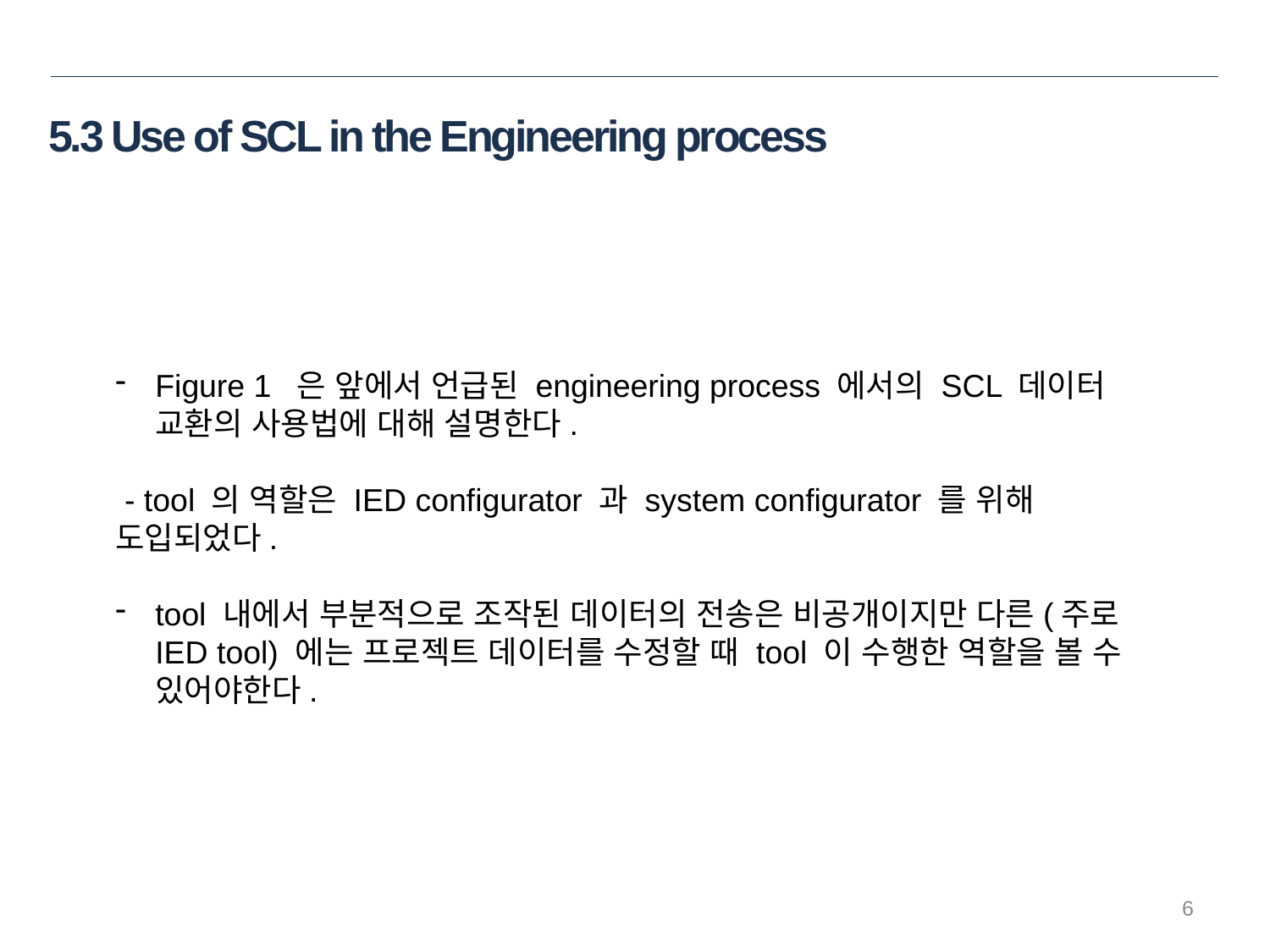

5.3 Use of SCL in the Engineering process

Figure 1  은 앞에서 언급된 engineering process 에서의 SCL 데이터 교환의 사용법에 대해 설명한다.

 - tool 의 역할은 IED configurator 과 system configurator 를 위해 도입되었다.

tool 내에서 부분적으로 조작된 데이터의 전송은 비공개이지만 다른(주로IED tool) 에는 프로젝트 데이터를 수정할 때 tool 이 수행한 역할을 볼 수 있어야한다.

6